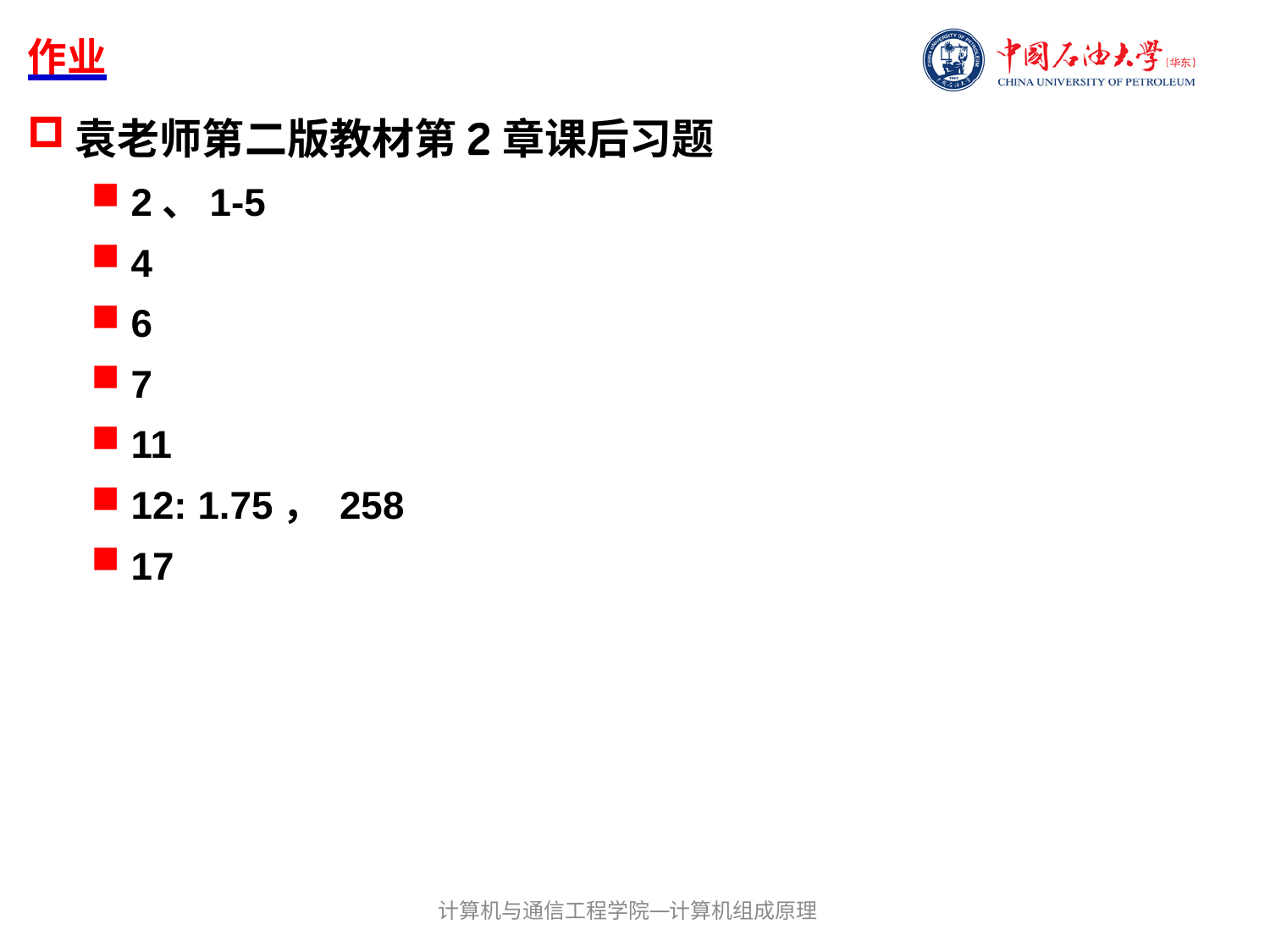

# 作业
袁老师第二版教材第2章课后习题
2、1-5
4
6
7
11
12: 1.75， 258
17
2

计算机与通信工程学院—计算机组成原理